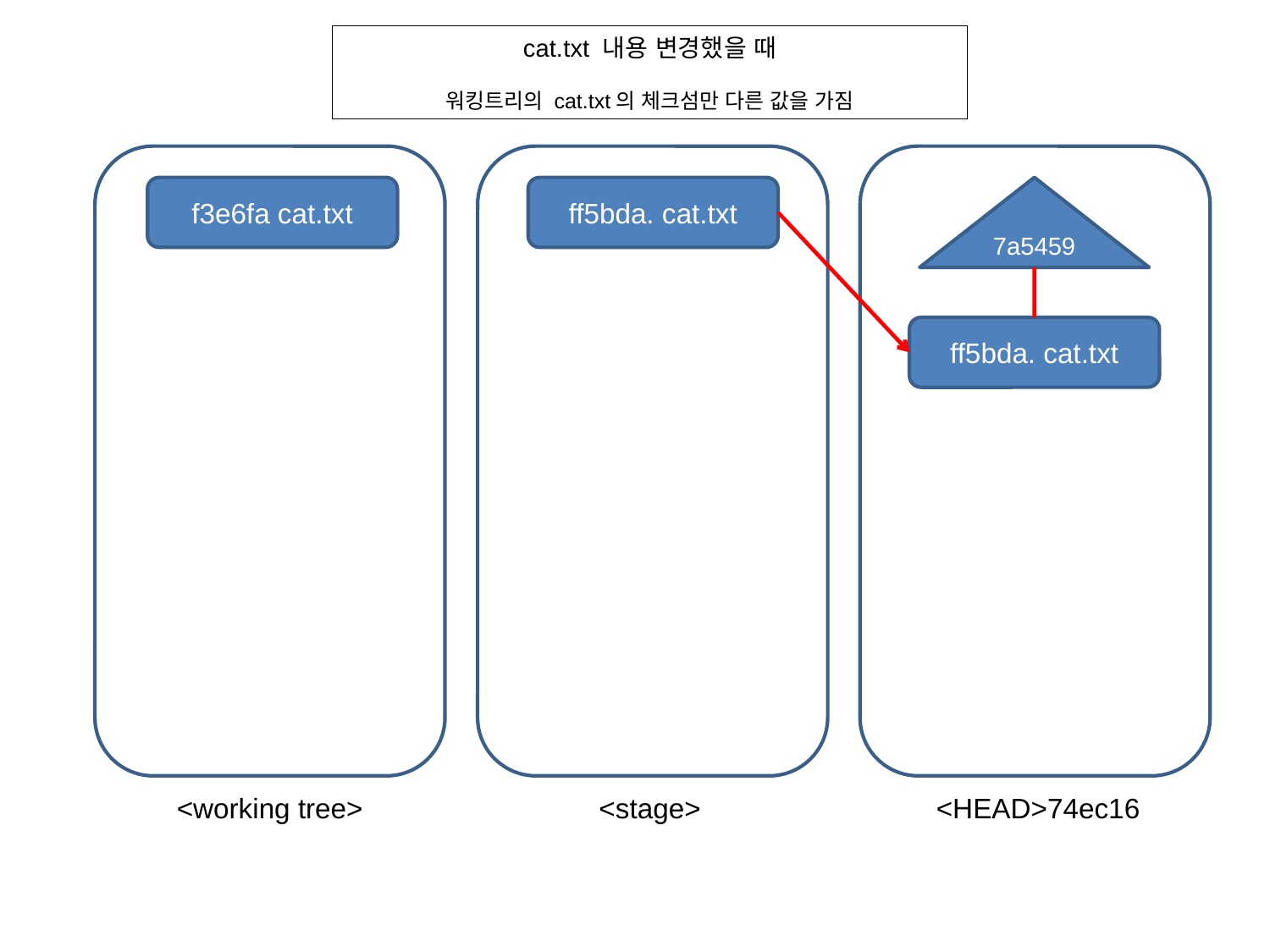

cat.txt 내용 변경했을 때

워킹트리의 cat.txt의 체크섬만 다른 값을 가짐

f3e6fa cat.txt
ff5bda. cat.txt
7a5459
ff5bda. cat.txt
<working tree>
<stage>
<HEAD>74ec16